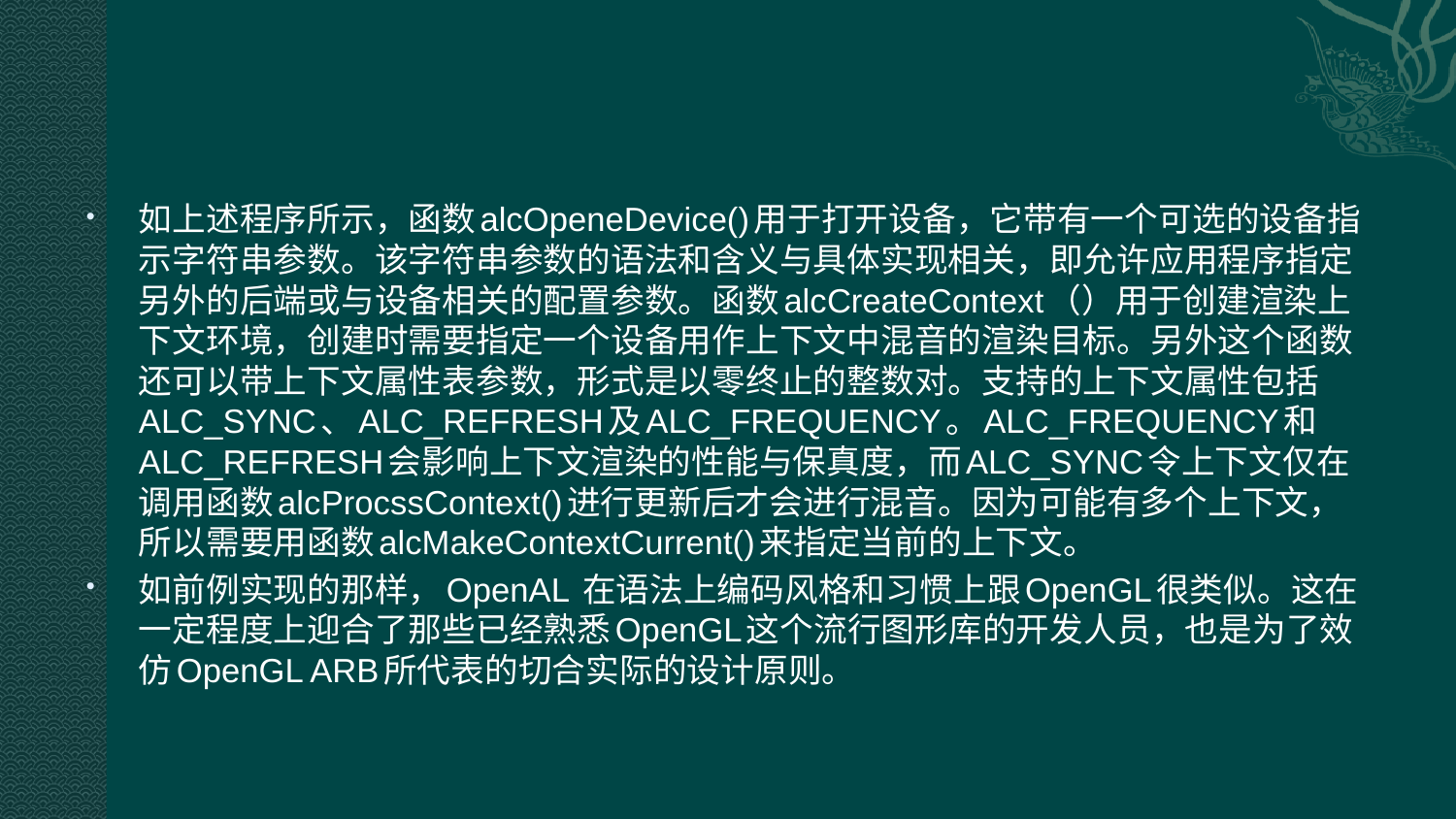

#
如上述程序所示，函数alcOpeneDevice()用于打开设备，它带有一个可选的设备指示字符串参数。该字符串参数的语法和含义与具体实现相关，即允许应用程序指定另外的后端或与设备相关的配置参数。函数alcCreateContext（）用于创建渲染上下文环境，创建时需要指定一个设备用作上下文中混音的渲染目标。另外这个函数还可以带上下文属性表参数，形式是以零终止的整数对。支持的上下文属性包括ALC_SYNC、ALC_REFRESH及ALC_FREQUENCY。ALC_FREQUENCY和ALC_REFRESH会影响上下文渲染的性能与保真度，而ALC_SYNC令上下文仅在调用函数alcProcssContext()进行更新后才会进行混音。因为可能有多个上下文，所以需要用函数alcMakeContextCurrent()来指定当前的上下文。
如前例实现的那样，OpenAL 在语法上编码风格和习惯上跟OpenGL很类似。这在一定程度上迎合了那些已经熟悉OpenGL这个流行图形库的开发人员，也是为了效仿OpenGL ARB所代表的切合实际的设计原则。